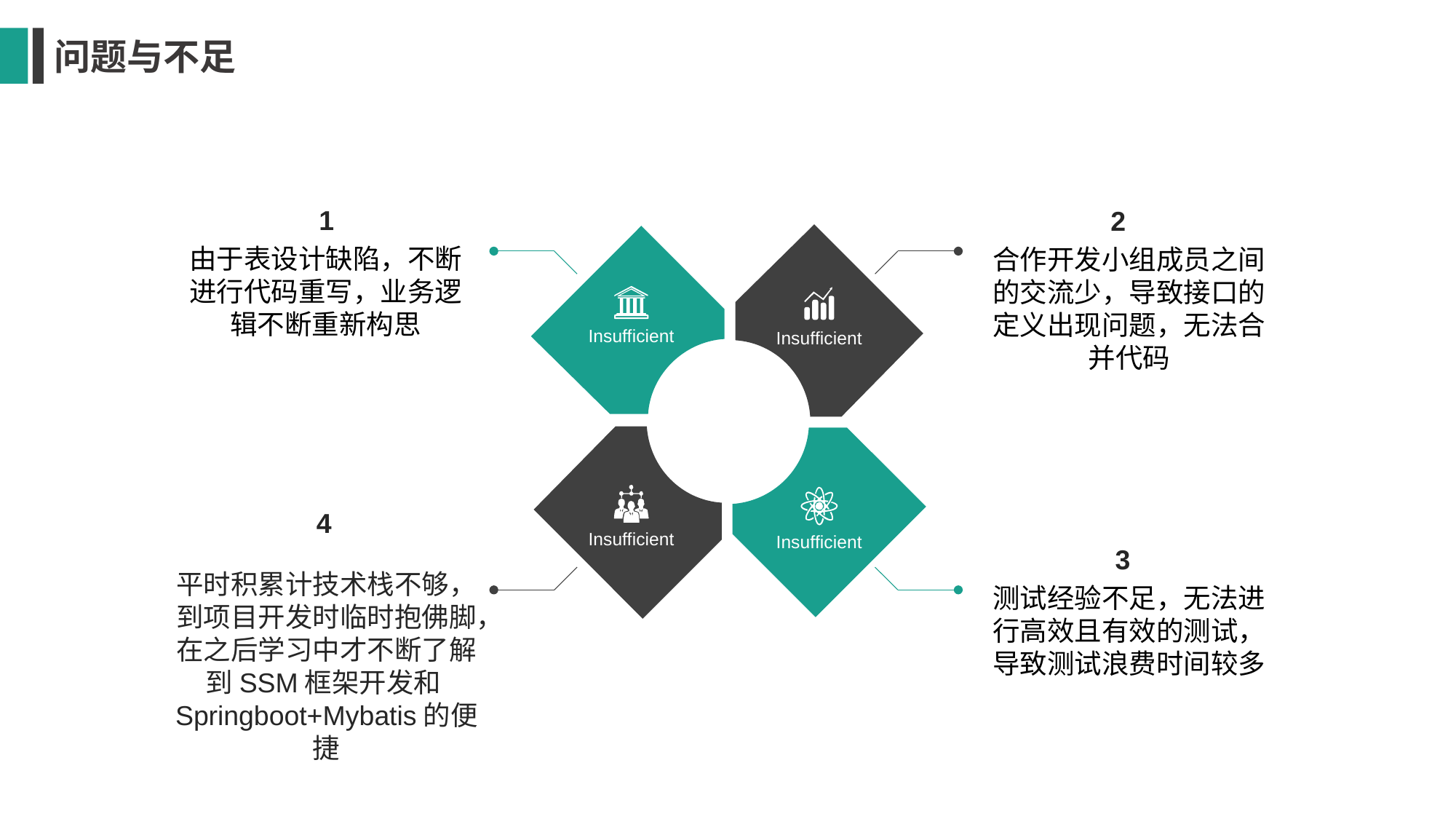

问题与不足
1
2

由于表设计缺陷，不断进行代码重写，业务逻辑不断重新构思
合作开发小组成员之间的交流少，导致接口的定义出现问题，无法合并代码

Insufficient
Insufficient

4
Insufficient
Insufficient
3
平时积累计技术栈不够，到项目开发时临时抱佛脚，在之后学习中才不断了解到SSM框架开发和Springboot+Mybatis的便捷
测试经验不足，无法进行高效且有效的测试，导致测试浪费时间较多